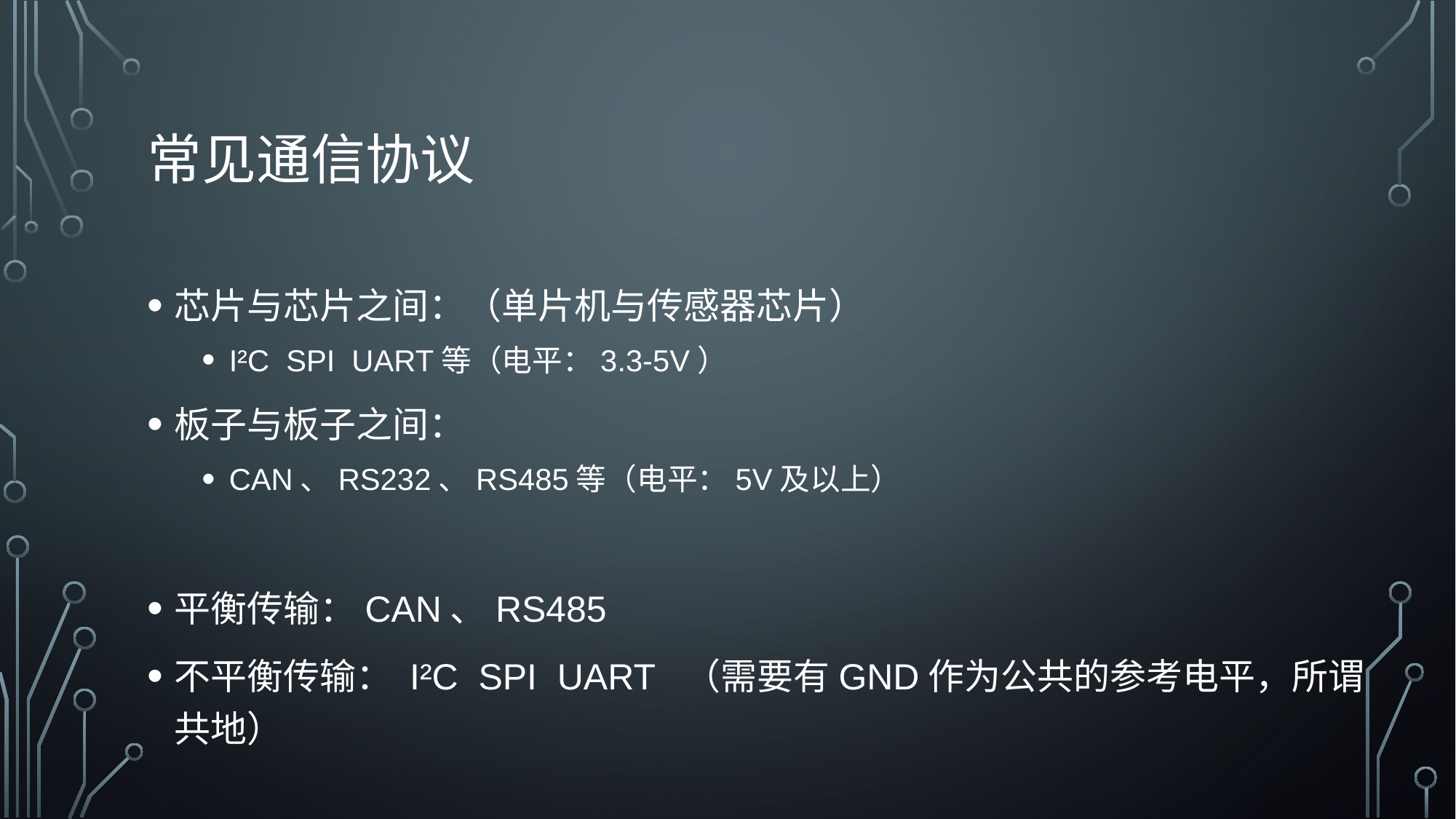

# 常见通信协议
芯片与芯片之间：（单片机与传感器芯片）
I²C  SPI  UART等（电平：3.3-5V）
板子与板子之间：
CAN、RS232、RS485等（电平：5V及以上）

平衡传输：CAN、RS485
不平衡传输： I²C  SPI  UART  （需要有GND作为公共的参考电平，所谓共地）